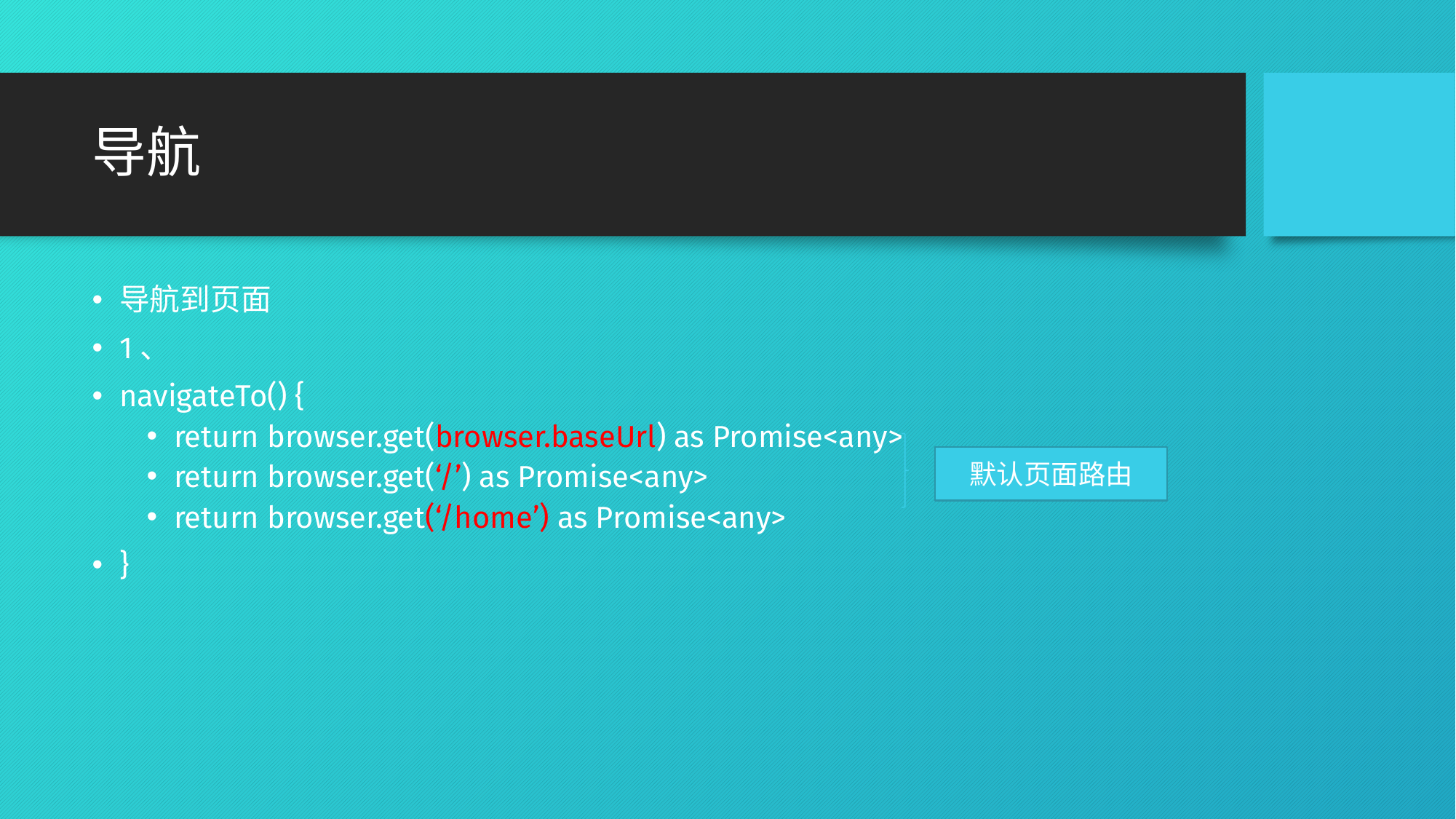

# 导航
导航到页面
1、
navigateTo() {
return browser.get(browser.baseUrl) as Promise<any>
return browser.get(‘/’) as Promise<any>
return browser.get(‘/home’) as Promise<any>
}

默认页面路由